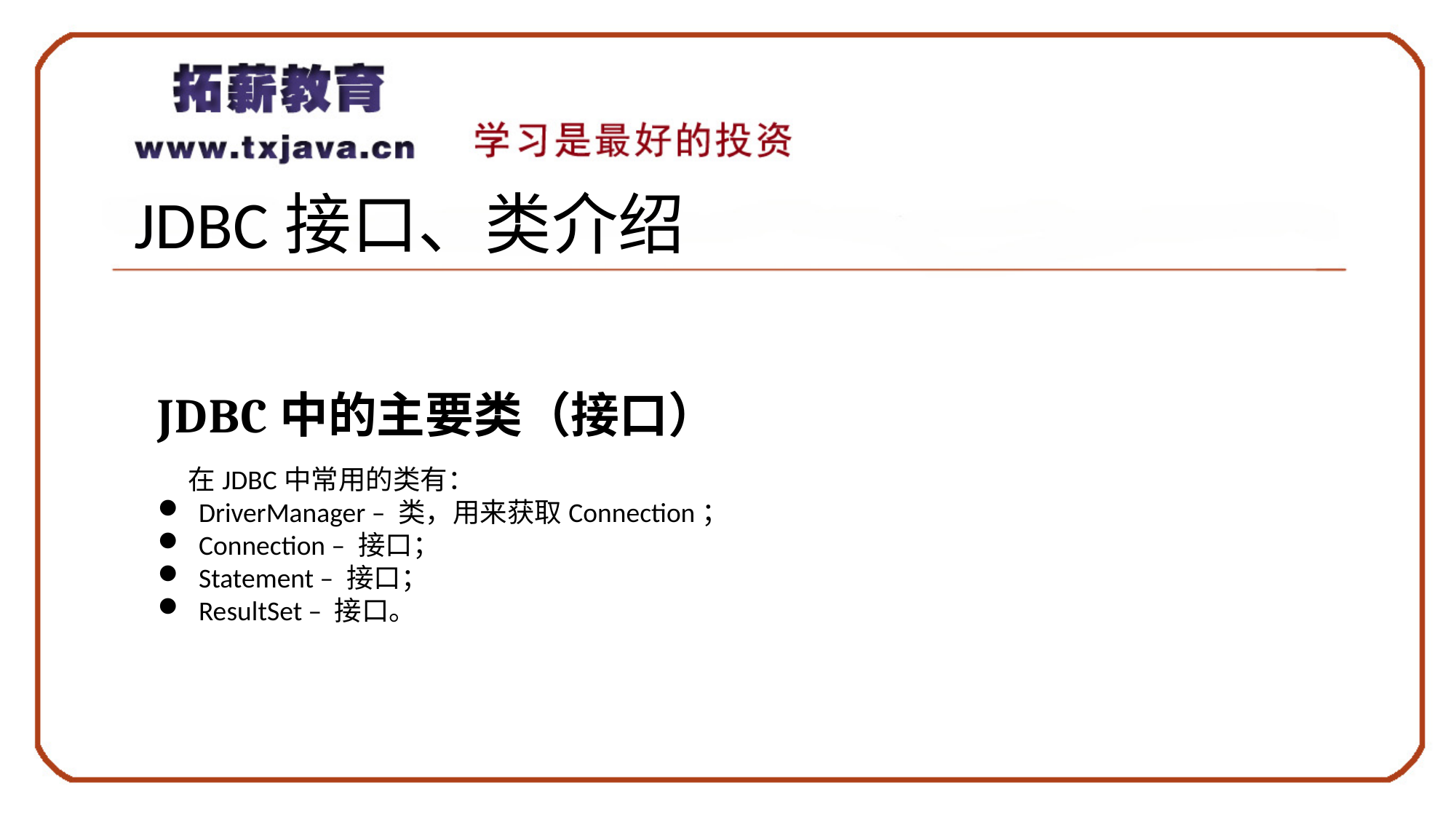

# JDBC接口、类介绍
JDBC中的主要类（接口）
在JDBC中常用的类有：
DriverManager – 类，用来获取Connection；
Connection – 接口；
Statement – 接口；
ResultSet – 接口。